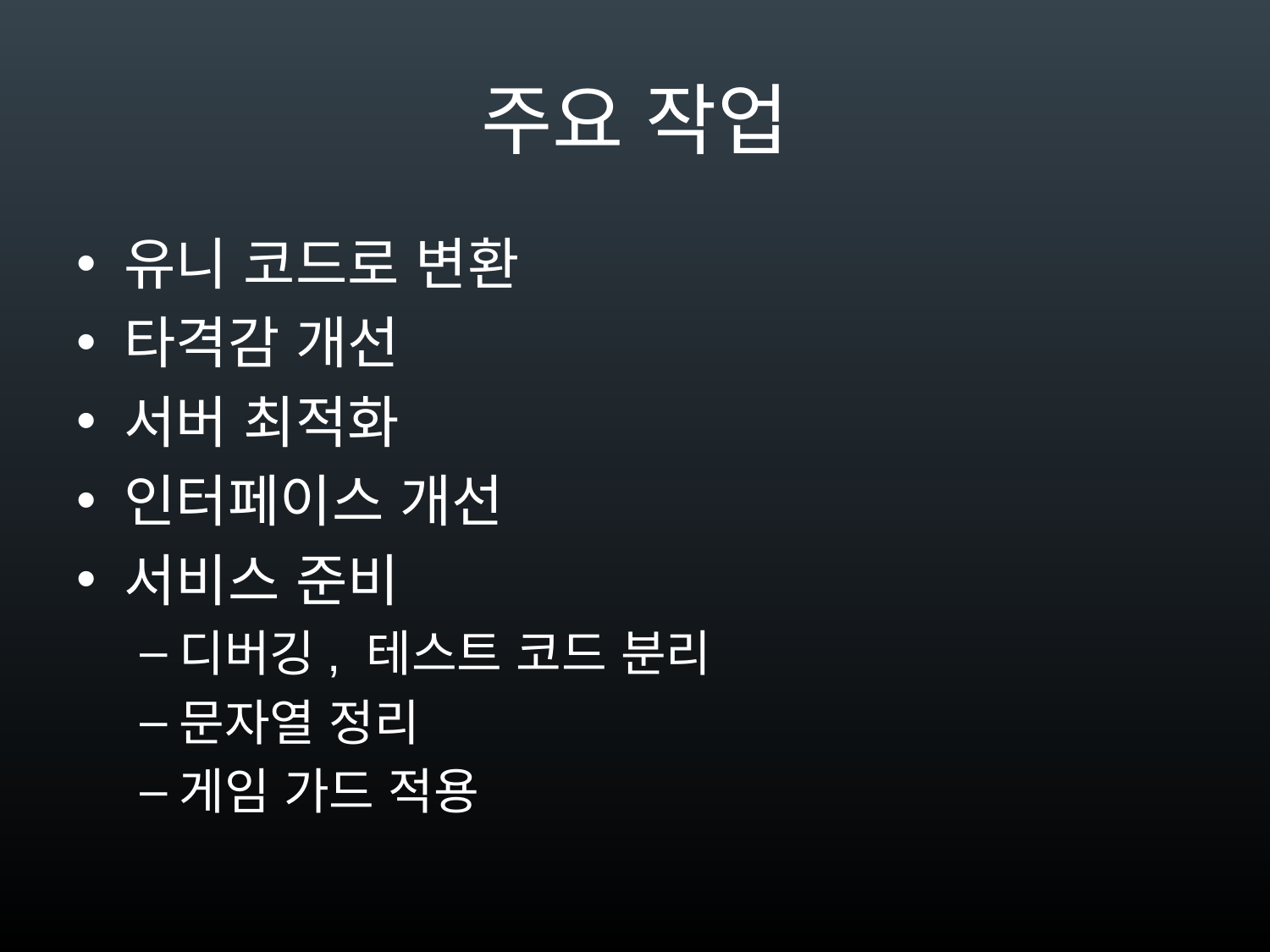

# 주요 작업
유니 코드로 변환
타격감 개선
서버 최적화
인터페이스 개선
서비스 준비
디버깅, 테스트 코드 분리
문자열 정리
게임 가드 적용